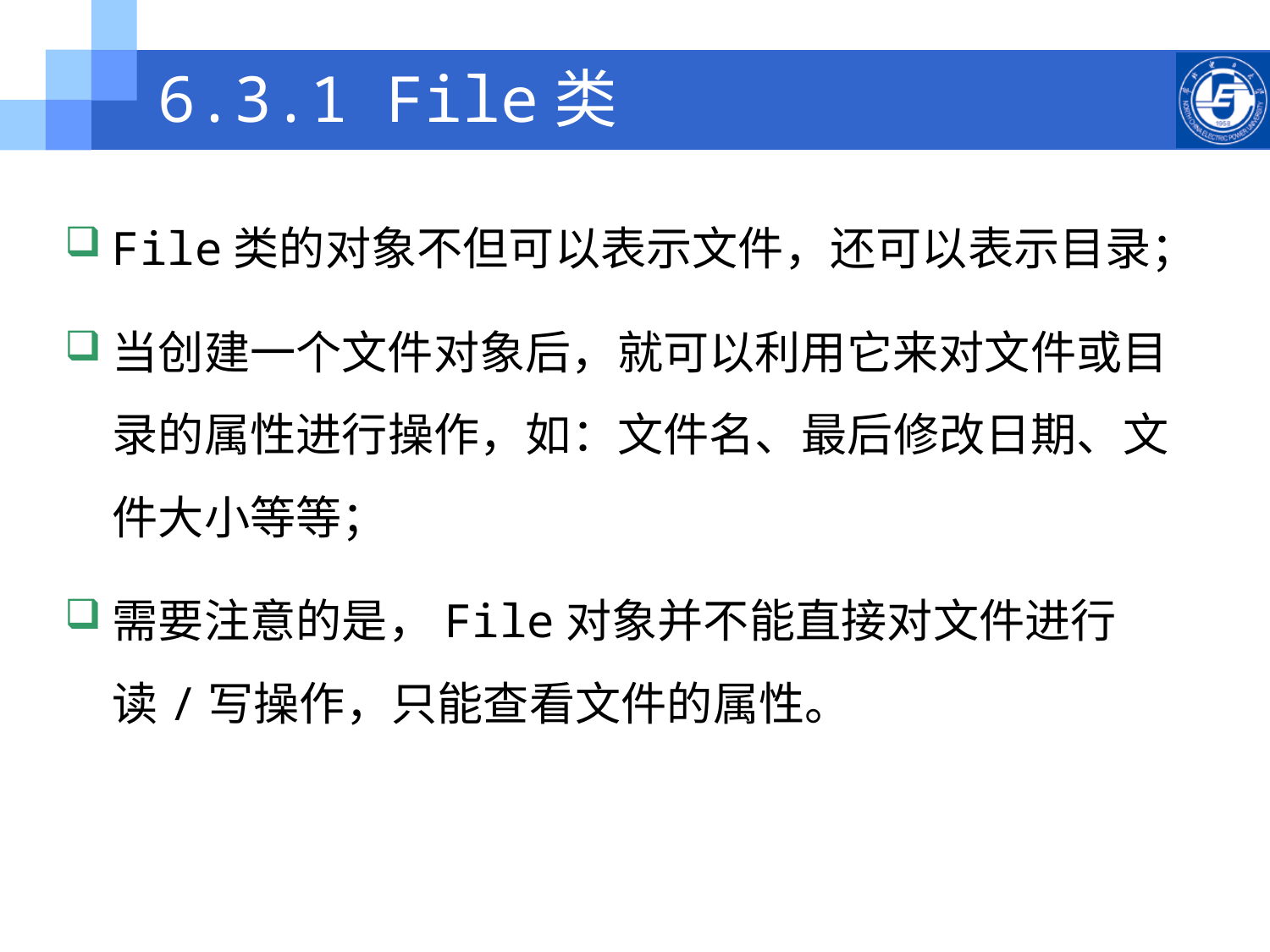

6.3.1 File类
File类的对象不但可以表示文件，还可以表示目录；
当创建一个文件对象后，就可以利用它来对文件或目录的属性进行操作，如：文件名、最后修改日期、文件大小等等；
需要注意的是，File对象并不能直接对文件进行读/写操作，只能查看文件的属性。